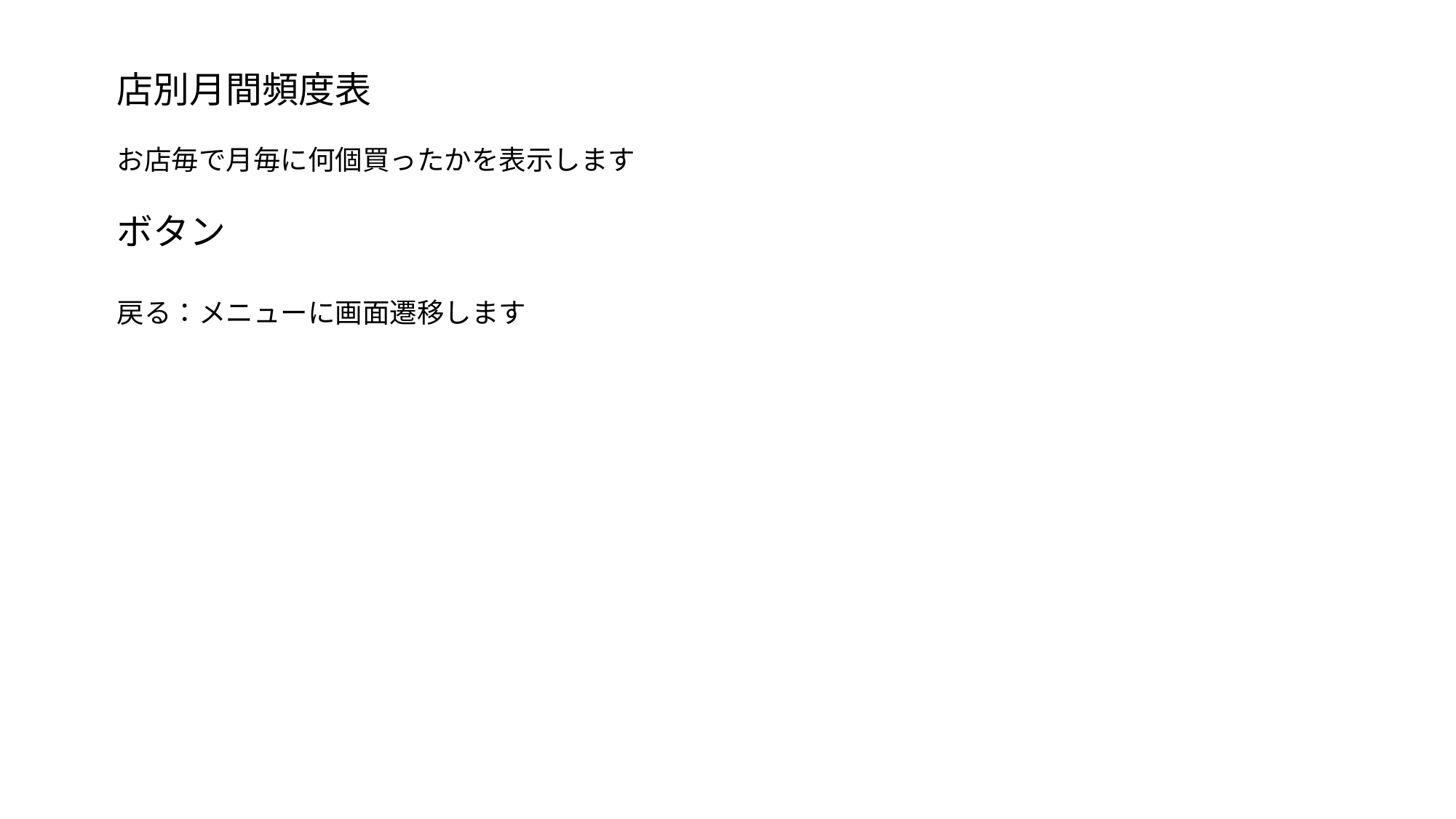

店別月間頻度表

お店毎で月毎に何個買ったかを表示します

ボタン

戻る：メニューに画面遷移します